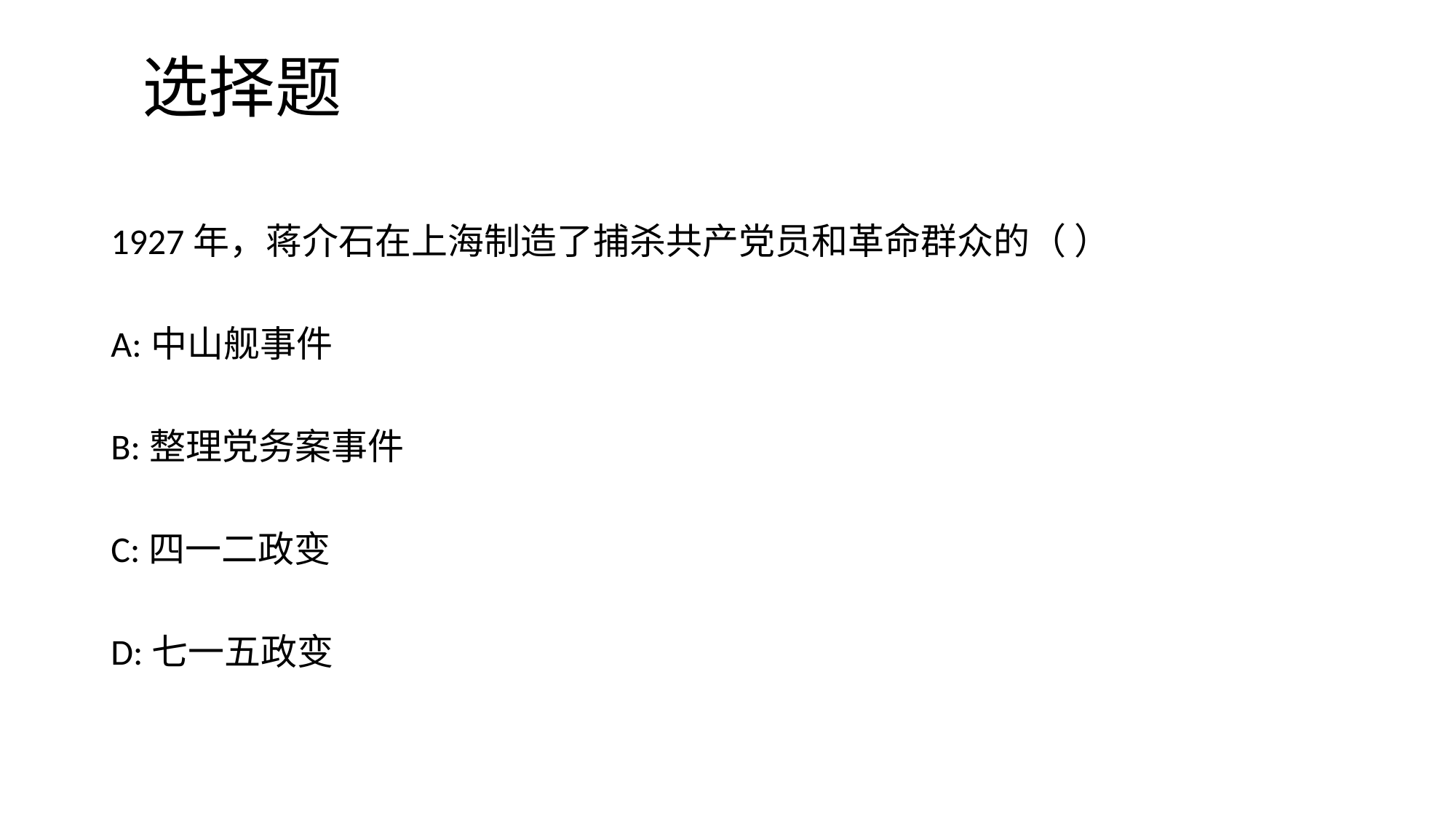

# 选择题
1927年，蒋介石在上海制造了捕杀共产党员和革命群众的（ ）
A:中山舰事件
B:整理党务案事件
C:四一二政变
D:七一五政变